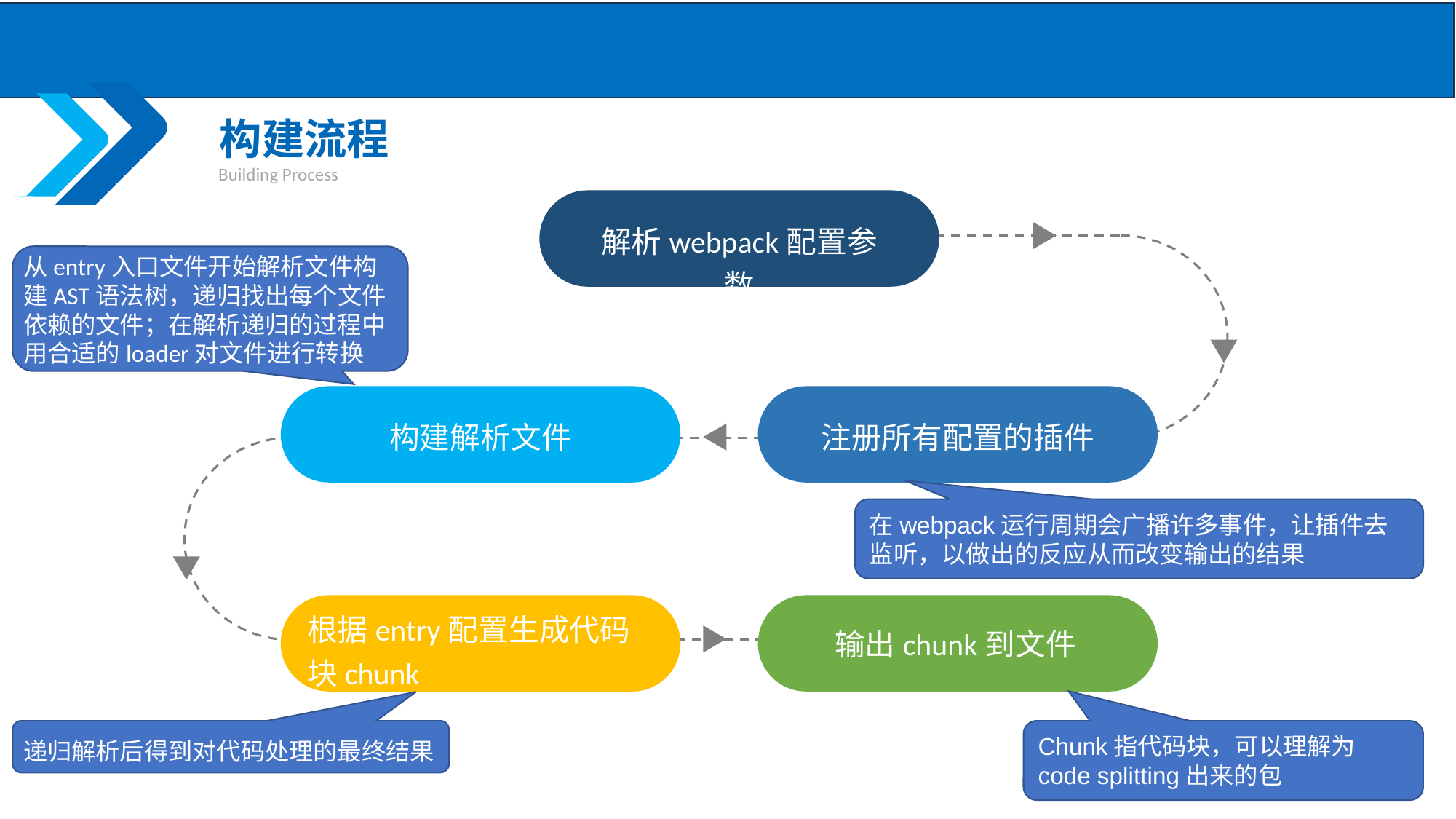

构建流程
Building Process

解析webpack配置参数
从entry入口文件开始解析文件构建AST语法树，递归找出每个文件依赖的文件；在解析递归的过程中用合适的loader对文件进行转换

构建解析文件
注册所有配置的插件
在webpack运行周期会广播许多事件，让插件去监听，以做出的反应从而改变输出的结果
根据entry配置生成代码块chunk
输出chunk到文件
Chunk指代码块，可以理解为code splitting出来的包

递归解析后得到对代码处理的最终结果